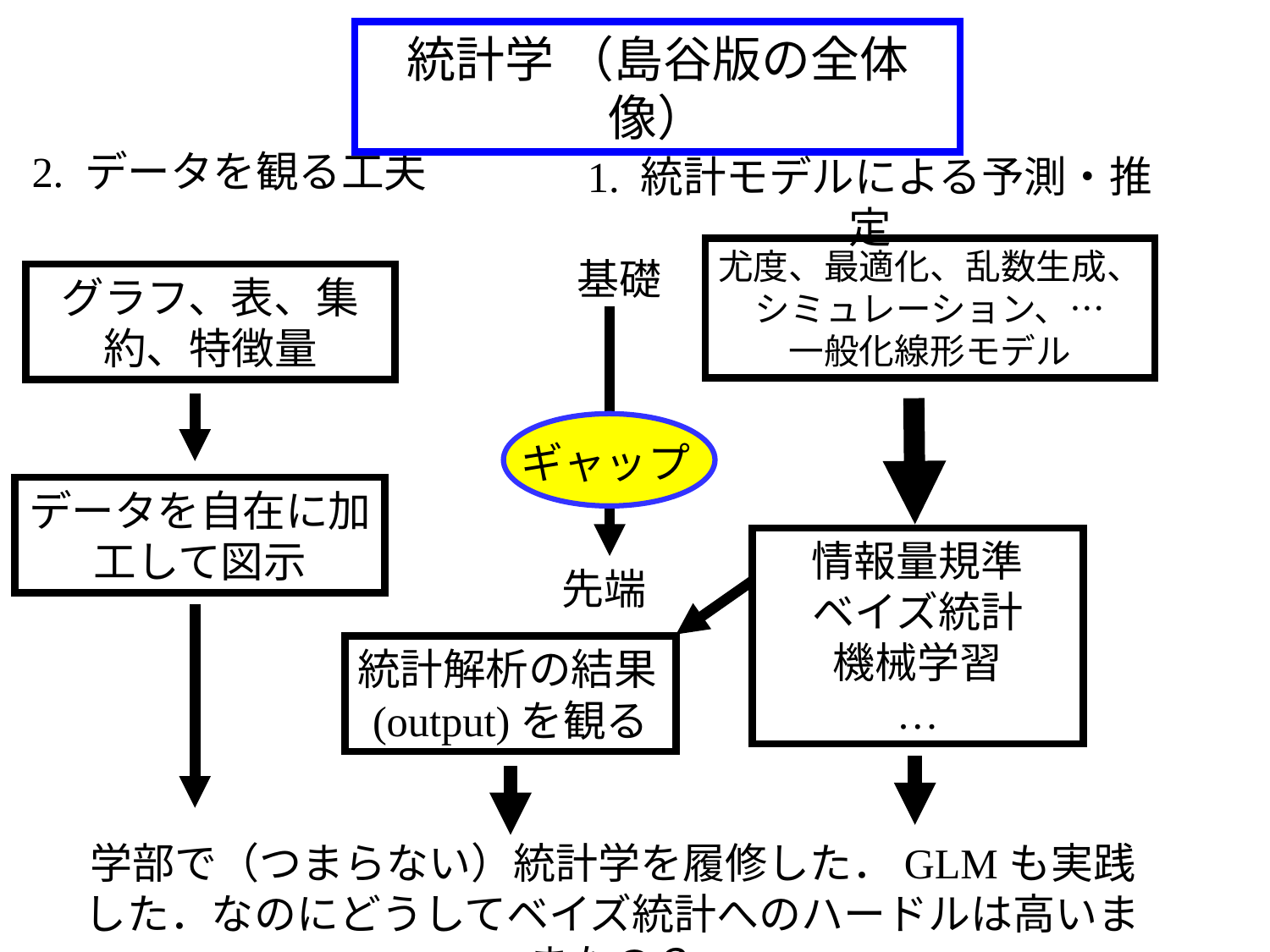

統計学 （島谷版の全体像）
2. データを観る工夫
1. 統計モデルによる予測・推定
尤度、最適化、乱数生成、
シミュレーション、…
一般化線形モデル
基礎
グラフ、表、集約、特徴量

ギャップ
データを自在に加工して図示
情報量規準
ベイズ統計
機械学習
…
先端
統計解析の結果(output)を観る
学部で（つまらない）統計学を履修した．GLMも実践した．なのにどうしてベイズ統計へのハードルは高いままなの？